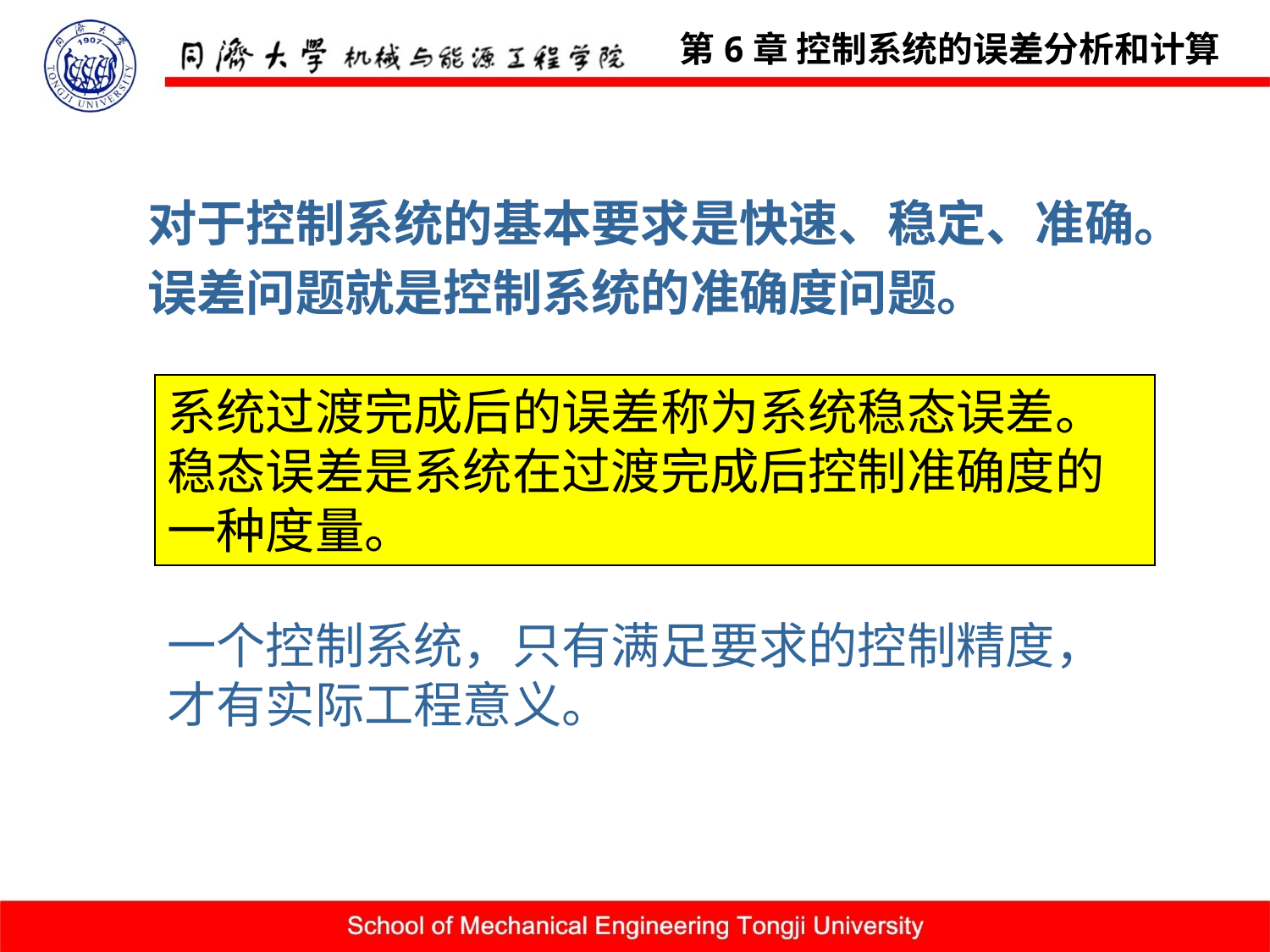

第6章 控制系统的误差分析和计算
对于控制系统的基本要求是快速、稳定、准确。
误差问题就是控制系统的准确度问题。
系统过渡完成后的误差称为系统稳态误差。
稳态误差是系统在过渡完成后控制准确度的一种度量。
一个控制系统，只有满足要求的控制精度，才有实际工程意义。